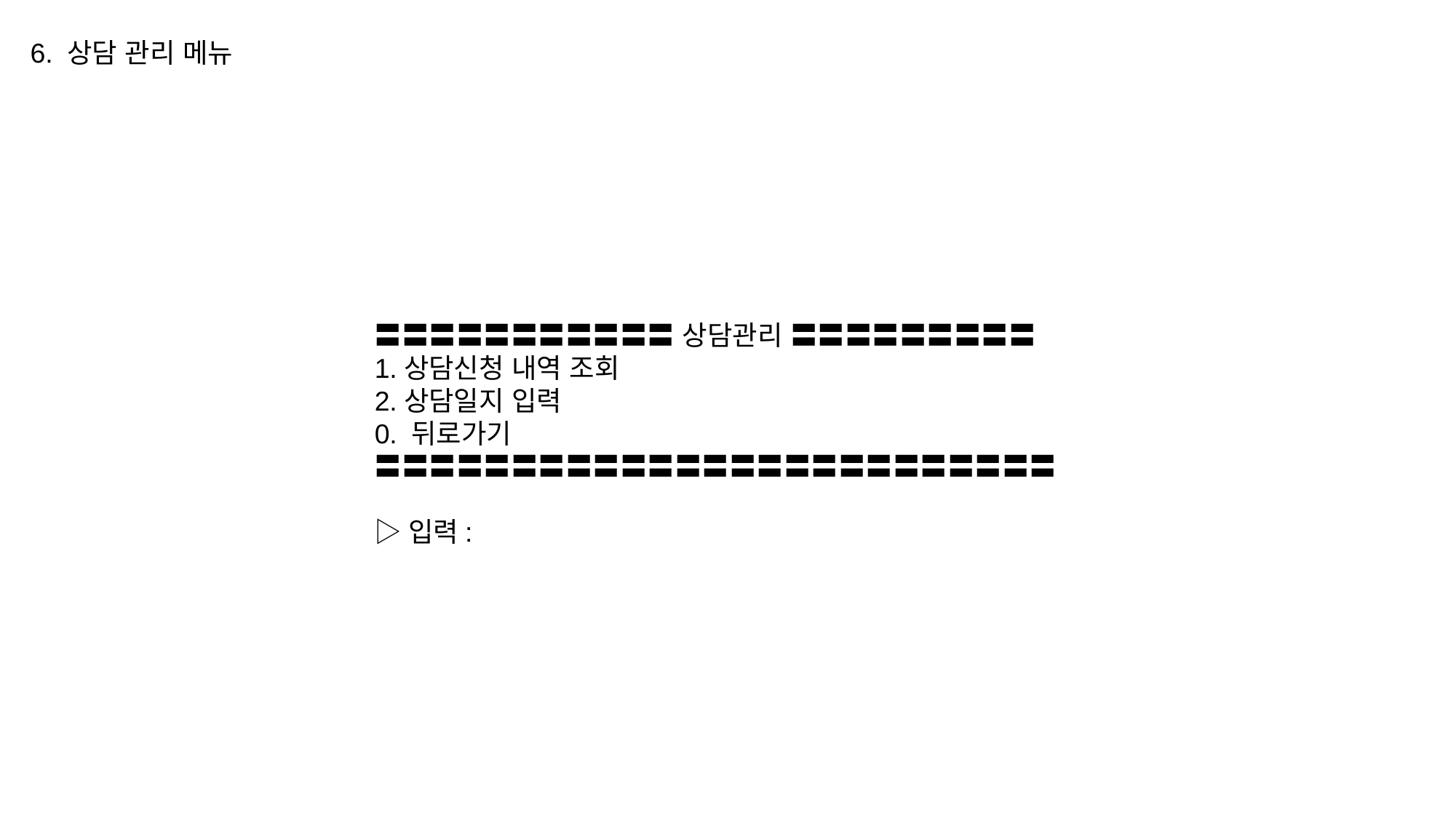

6. 상담 관리 메뉴

〓〓〓〓〓〓〓〓〓〓〓 상담관리 〓〓〓〓〓〓〓〓〓
1.상담신청 내역 조회
2.상담일지 입력
0. 뒤로가기
〓〓〓〓〓〓〓〓〓〓〓〓〓〓〓〓〓〓〓〓〓〓〓〓〓

▷입력: